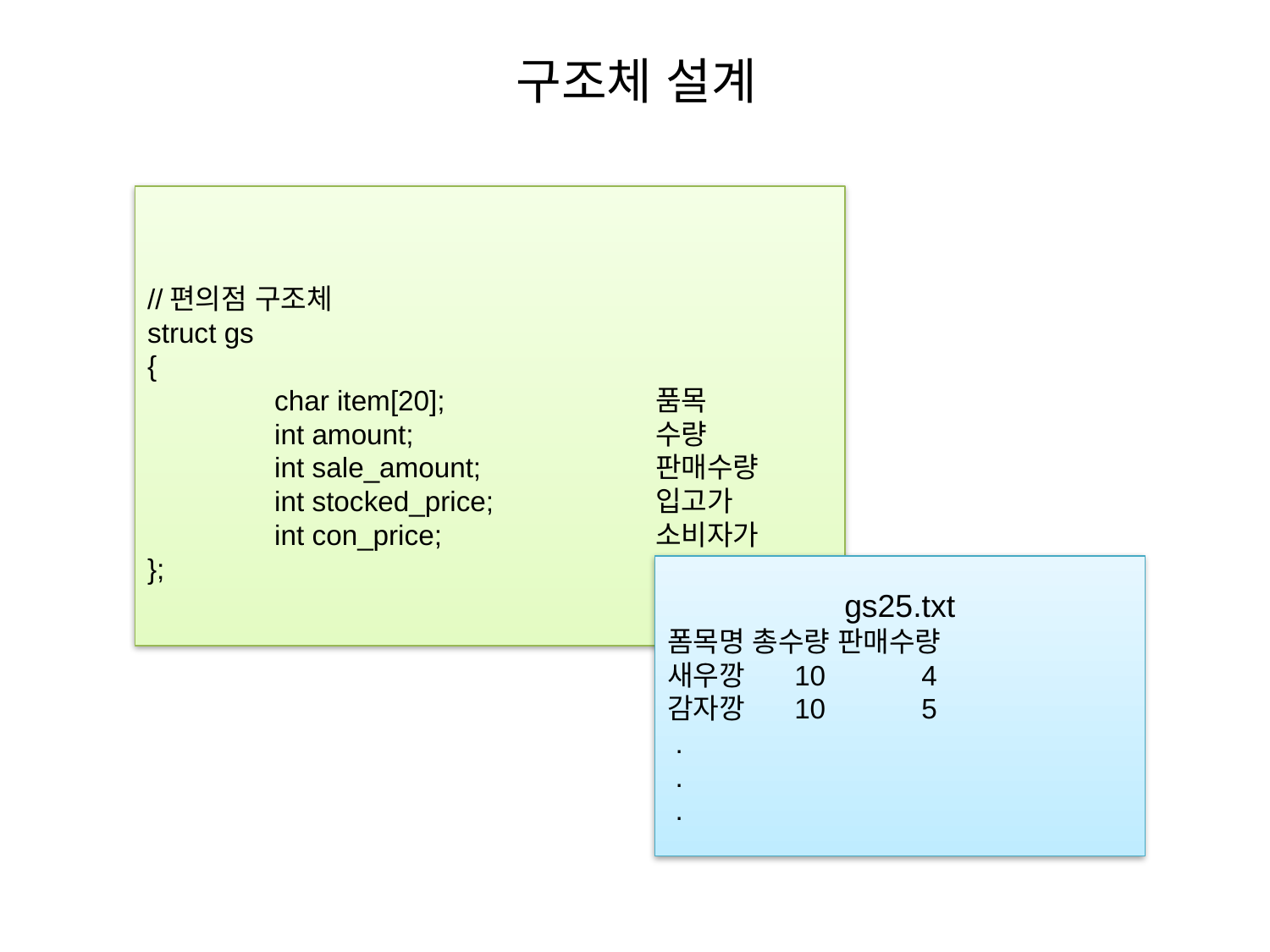

# 구조체 설계

//편의점 구조체
struct gs
{
	char item[20];		품목
	int amount;		수량
	int sale_amount;		판매수량
	int stocked_price;		입고가
	int con_price;		소비자가
};
gs25.txt
폼목명 총수량 판매수량
새우깡	10	4
감자깡	10	5
 .
 .
 .